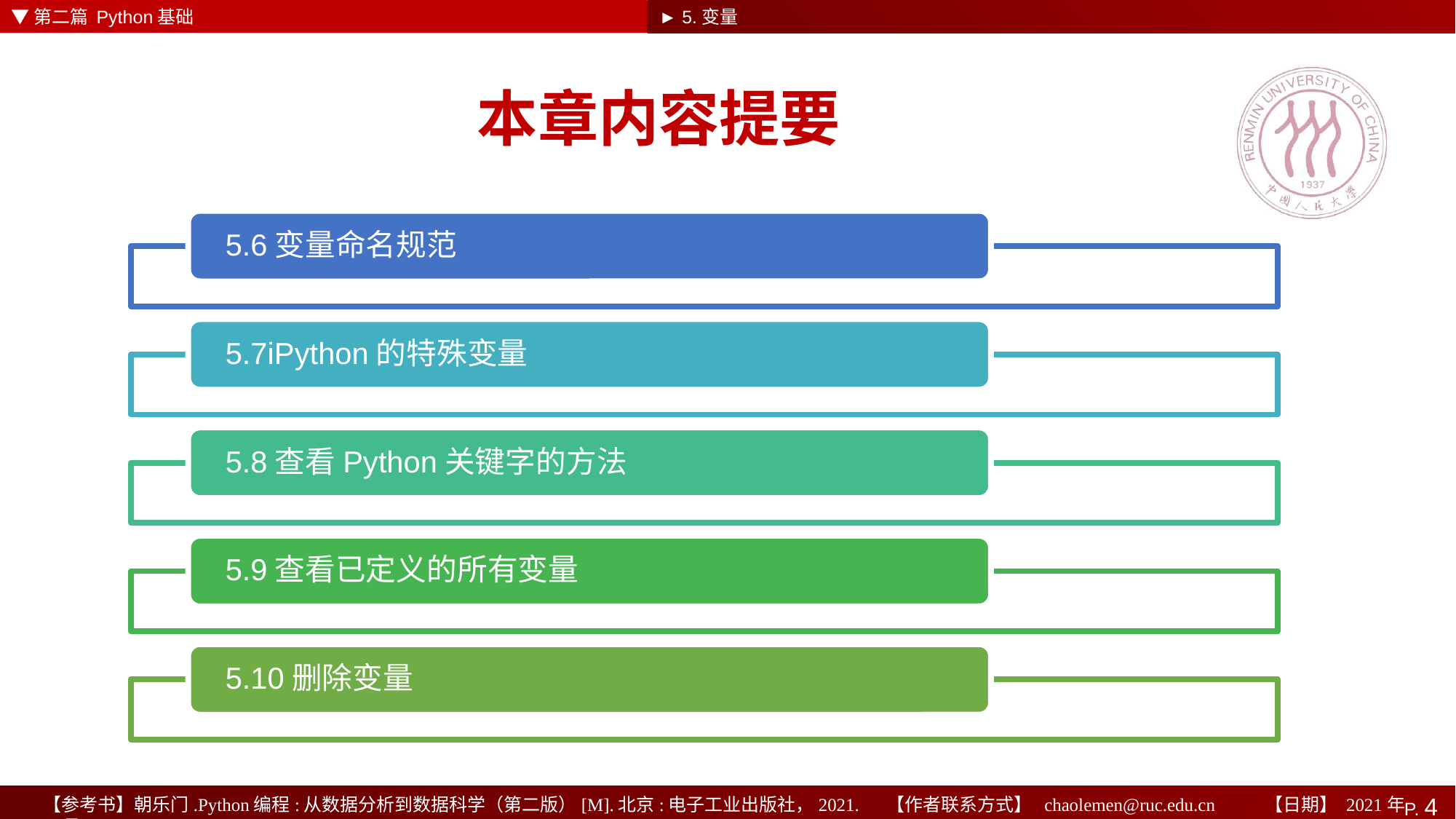

▼第二篇 Python基础

► 5.变量

# 本章内容提要
5.6变量命名规范
5.7iPython的特殊变量
5.8查看Python关键字的方法
5.9查看已定义的所有变量
5.10删除变量